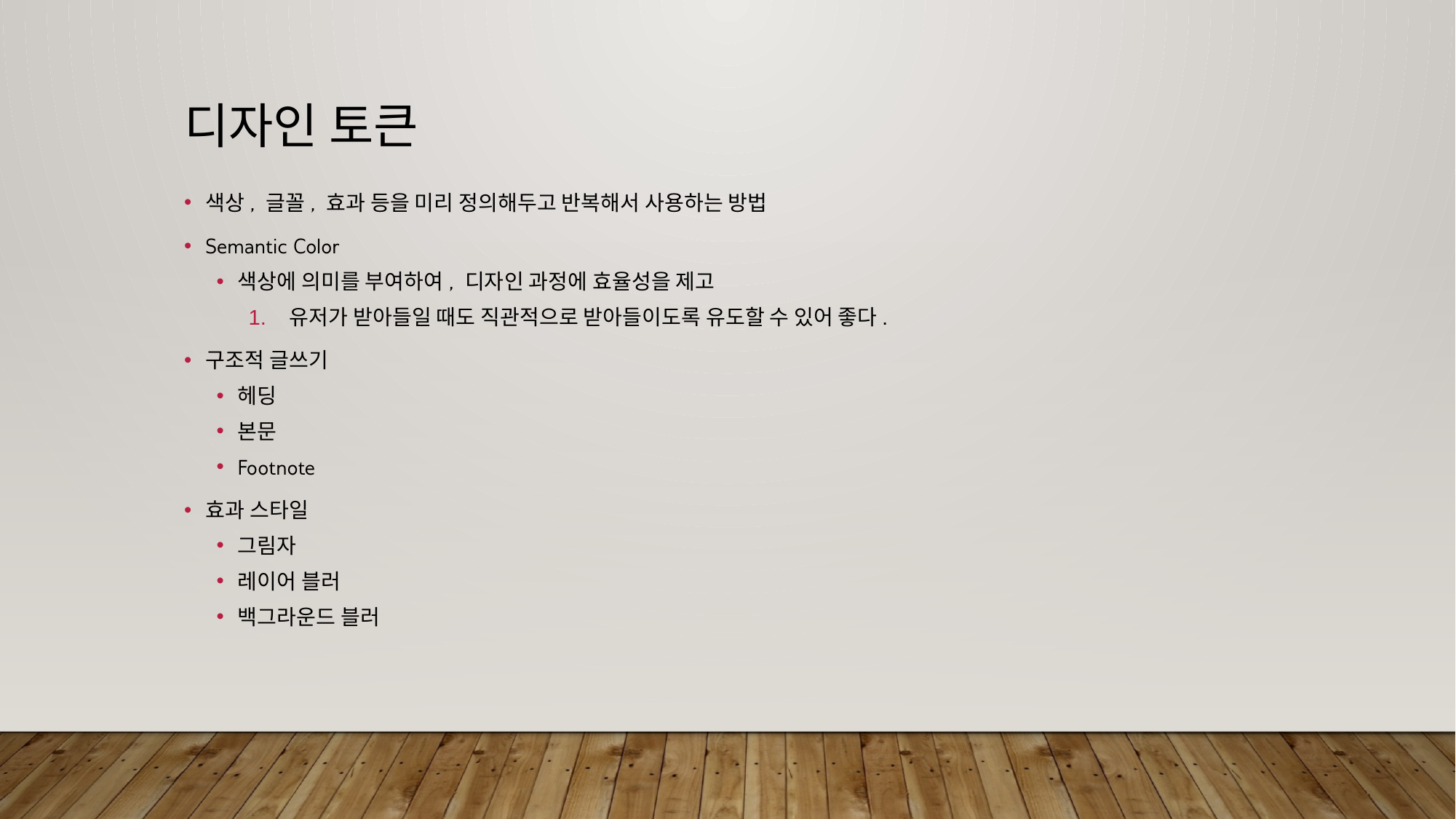

# 디자인 토큰
색상, 글꼴, 효과 등을 미리 정의해두고 반복해서 사용하는 방법
Semantic Color
색상에 의미를 부여하여, 디자인 과정에 효율성을 제고
유저가 받아들일 때도 직관적으로 받아들이도록 유도할 수 있어 좋다.
구조적 글쓰기
헤딩
본문
Footnote
효과 스타일
그림자
레이어 블러
백그라운드 블러